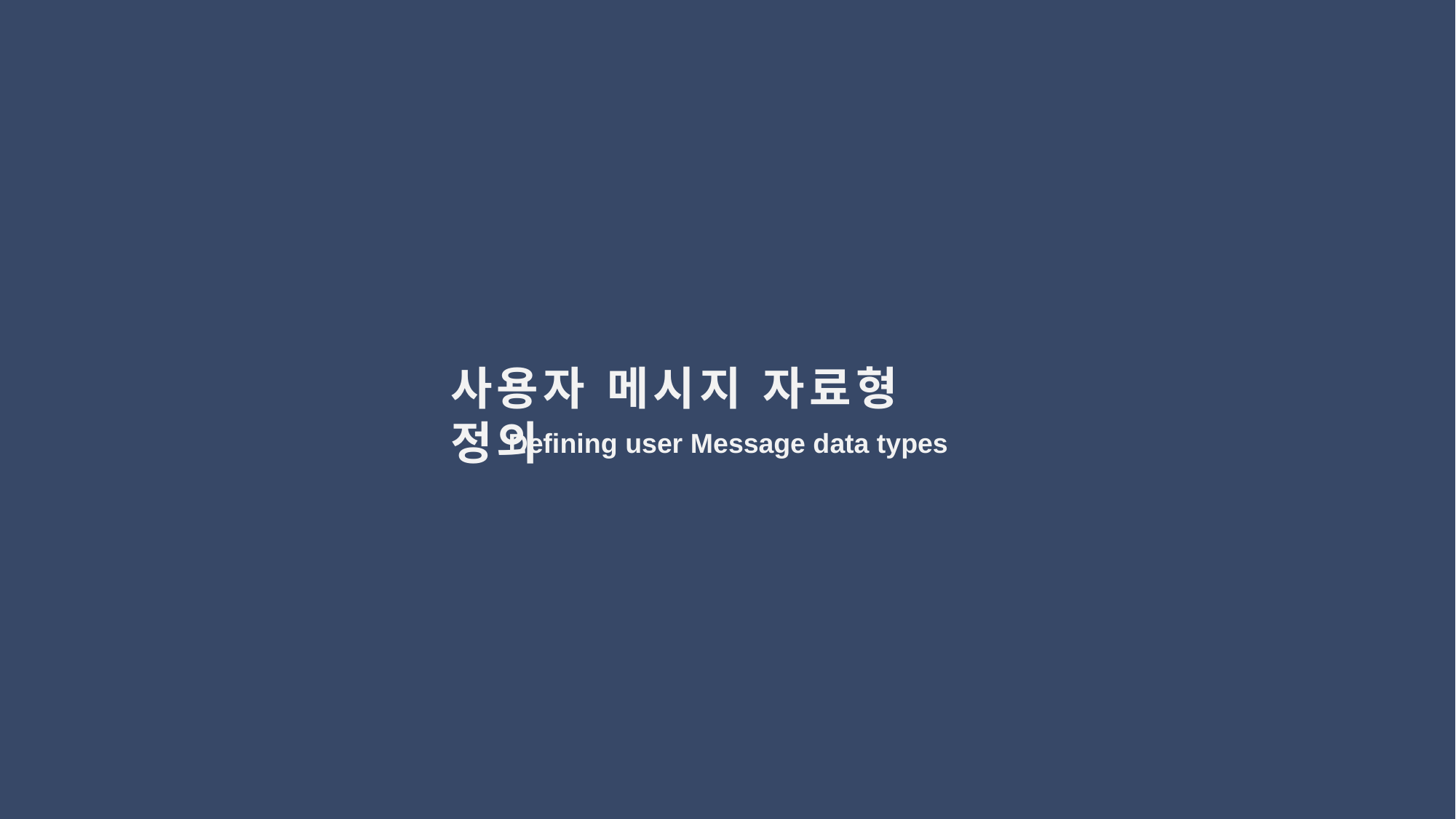

사용자 메시지 자료형 정의
Defining user Message data types